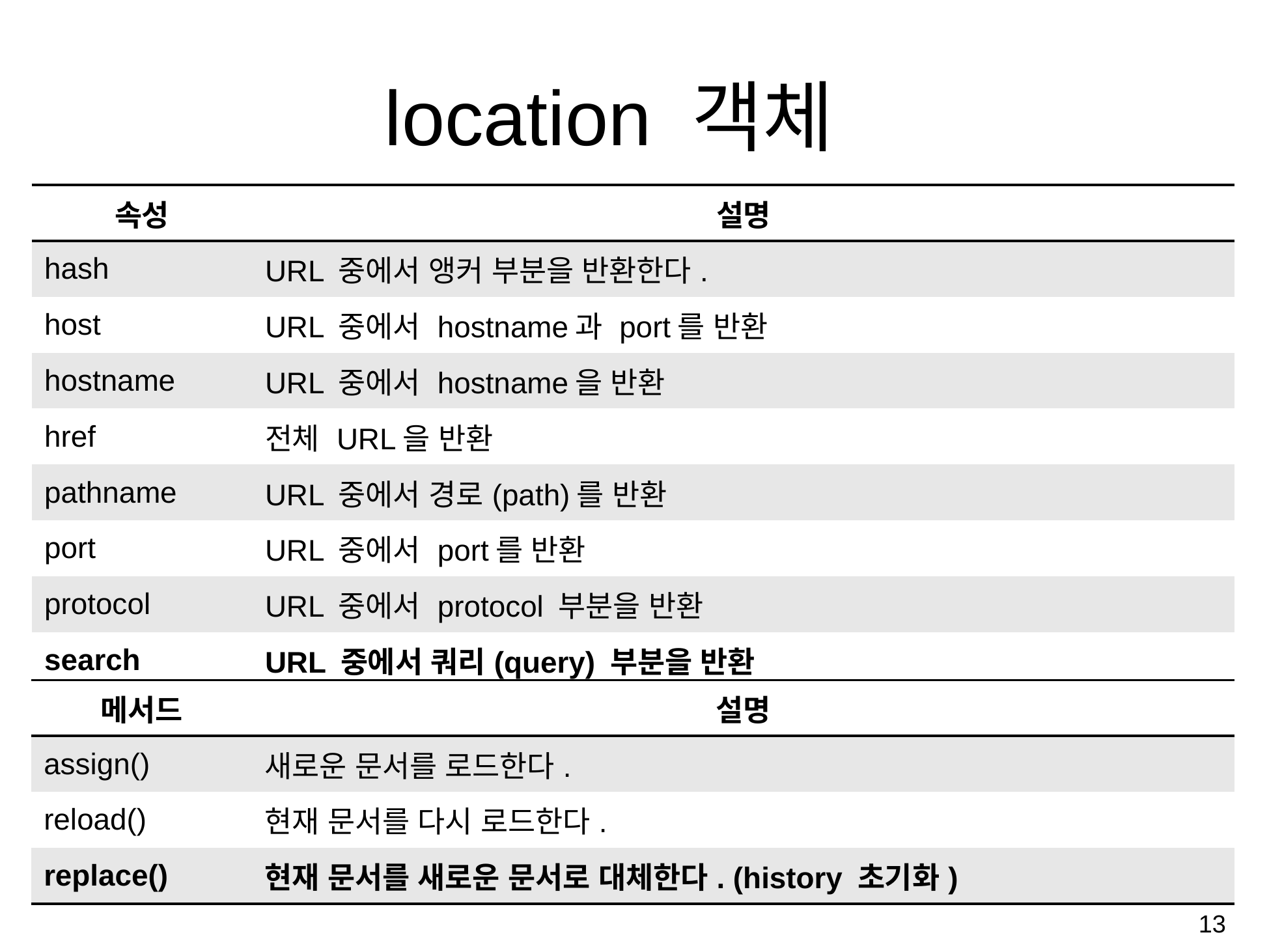

# location 객체
| 속성 | 설명 |
| --- | --- |
| hash | URL 중에서 앵커 부분을 반환한다. |
| host | URL 중에서 hostname과 port를 반환 |
| hostname | URL 중에서 hostname을 반환 |
| href | 전체 URL을 반환 |
| pathname | URL 중에서 경로(path)를 반환 |
| port | URL 중에서 port를 반환 |
| protocol | URL 중에서 protocol 부분을 반환 |
| search | URL 중에서 쿼리(query) 부분을 반환 |
| 메서드 | 설명 |
| --- | --- |
| assign() | 새로운 문서를 로드한다. |
| reload() | 현재 문서를 다시 로드한다. |
| replace() | 현재 문서를 새로운 문서로 대체한다. (history 초기화) |
13